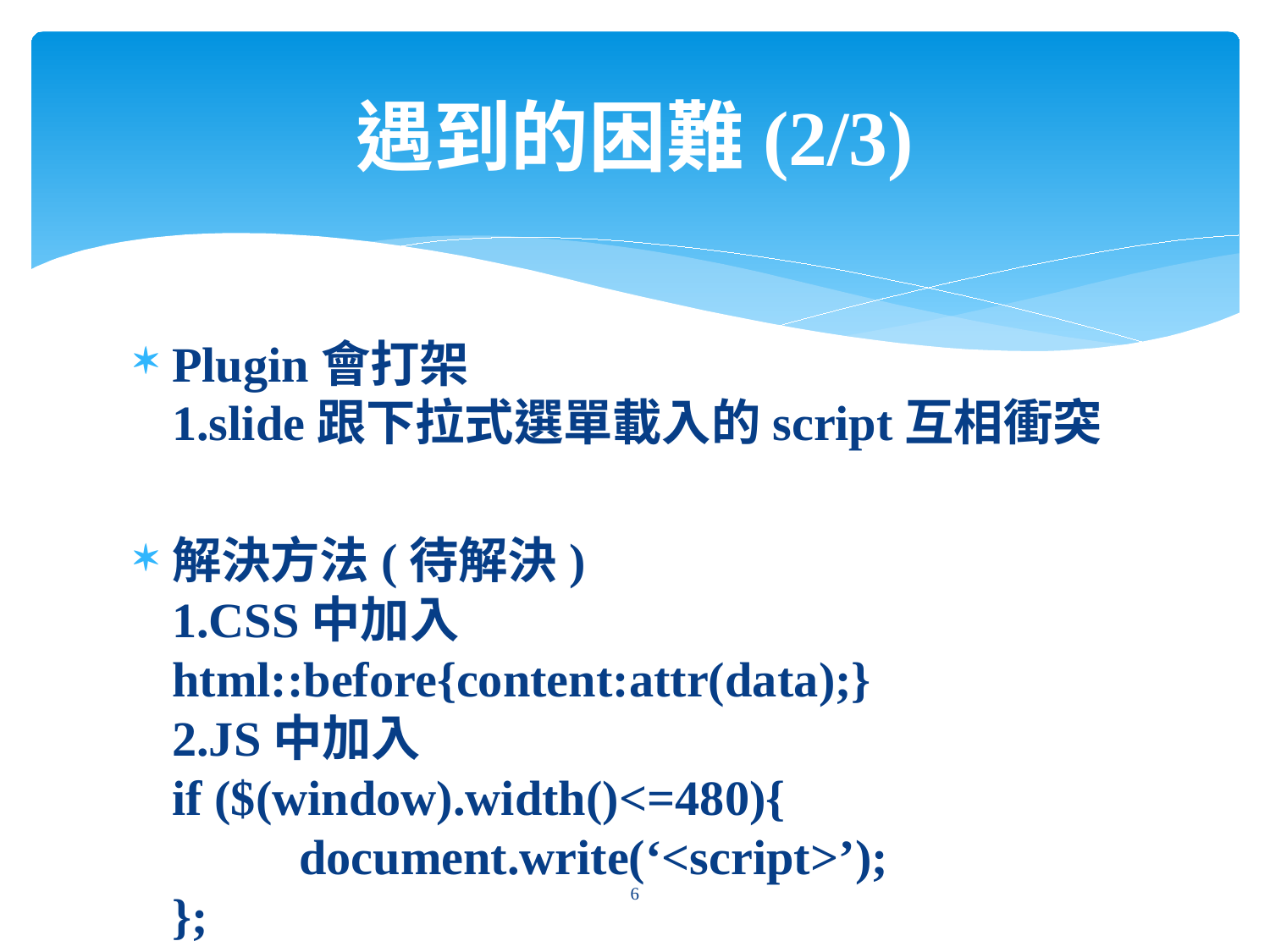

# 遇到的困難(2/3)
Plugin會打架
1.slide跟下拉式選單載入的script互相衝突

解決方法(待解決)
1.CSS中加入
html::before{content:attr(data);}
2.JS中加入
if ($(window).width()<=480){
	document.write(‘<script>’);
};

6